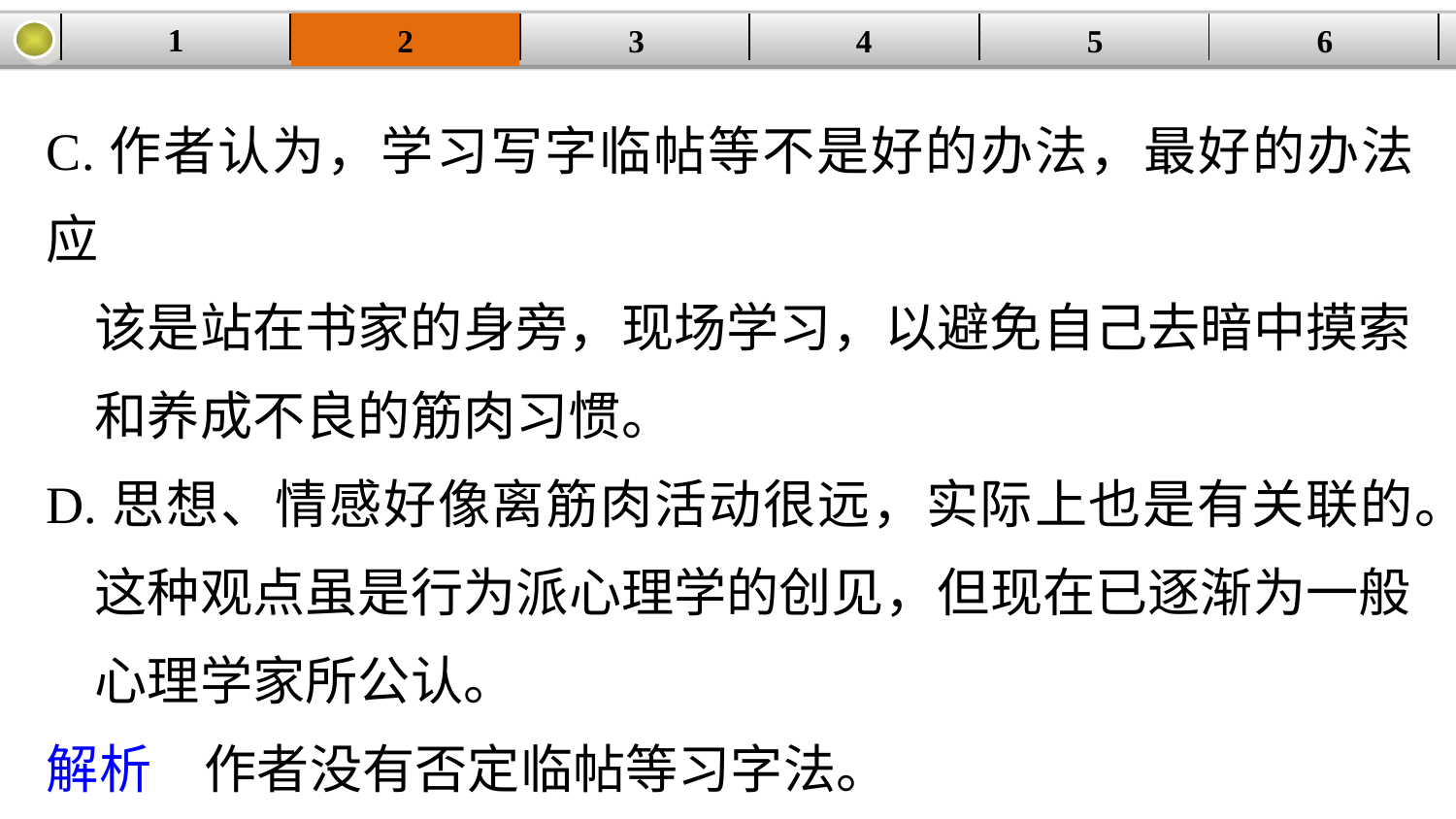

1
3
4
5
6
2
|  |  |  |  |  |  |
| --- | --- | --- | --- | --- | --- |

C.作者认为，学习写字临帖等不是好的办法，最好的办法应
   该是站在书家的身旁，现场学习，以避免自己去暗中摸索
   和养成不良的筋肉习惯。
D.思想、情感好像离筋肉活动很远，实际上也是有关联的。
   这种观点虽是行为派心理学的创见，但现在已逐渐为一般
   心理学家所公认。
解析　作者没有否定临帖等习字法。
答案　C